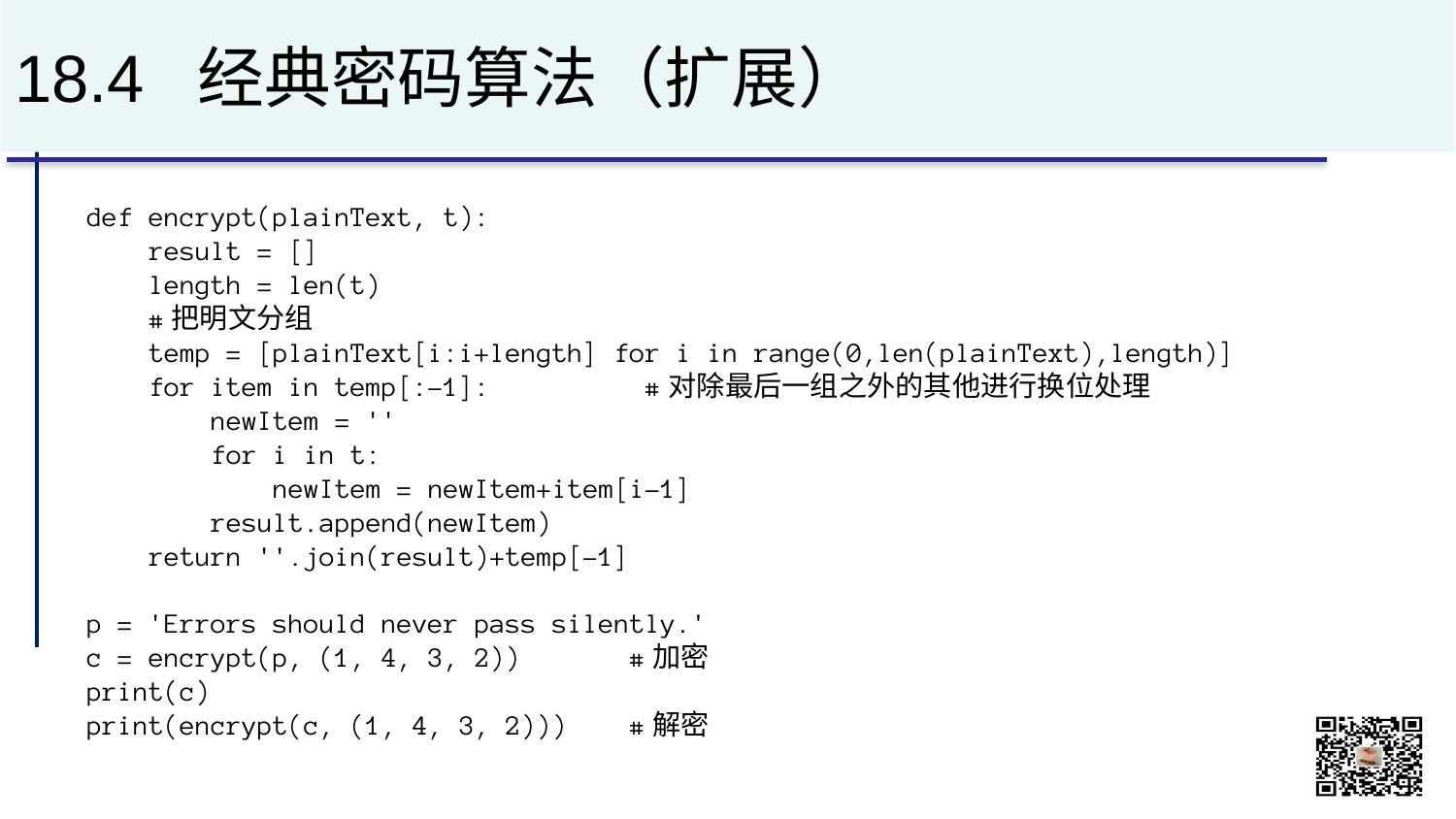

# 18.4  经典密码算法（扩展）
def encrypt(plainText, t):
    result = []
    length = len(t)
    #把明文分组
    temp = [plainText[i:i+length] for i in range(0,len(plainText),length)]
    for item in temp[:-1]:          #对除最后一组之外的其他进行换位处理
        newItem = ''
        for i in t:
            newItem = newItem+item[i-1]
        result.append(newItem)
    return ''.join(result)+temp[-1]

p = 'Errors should never pass silently.'
c = encrypt(p, (1, 4, 3, 2))       #加密
print(c)
print(encrypt(c, (1, 4, 3, 2)))    #解密